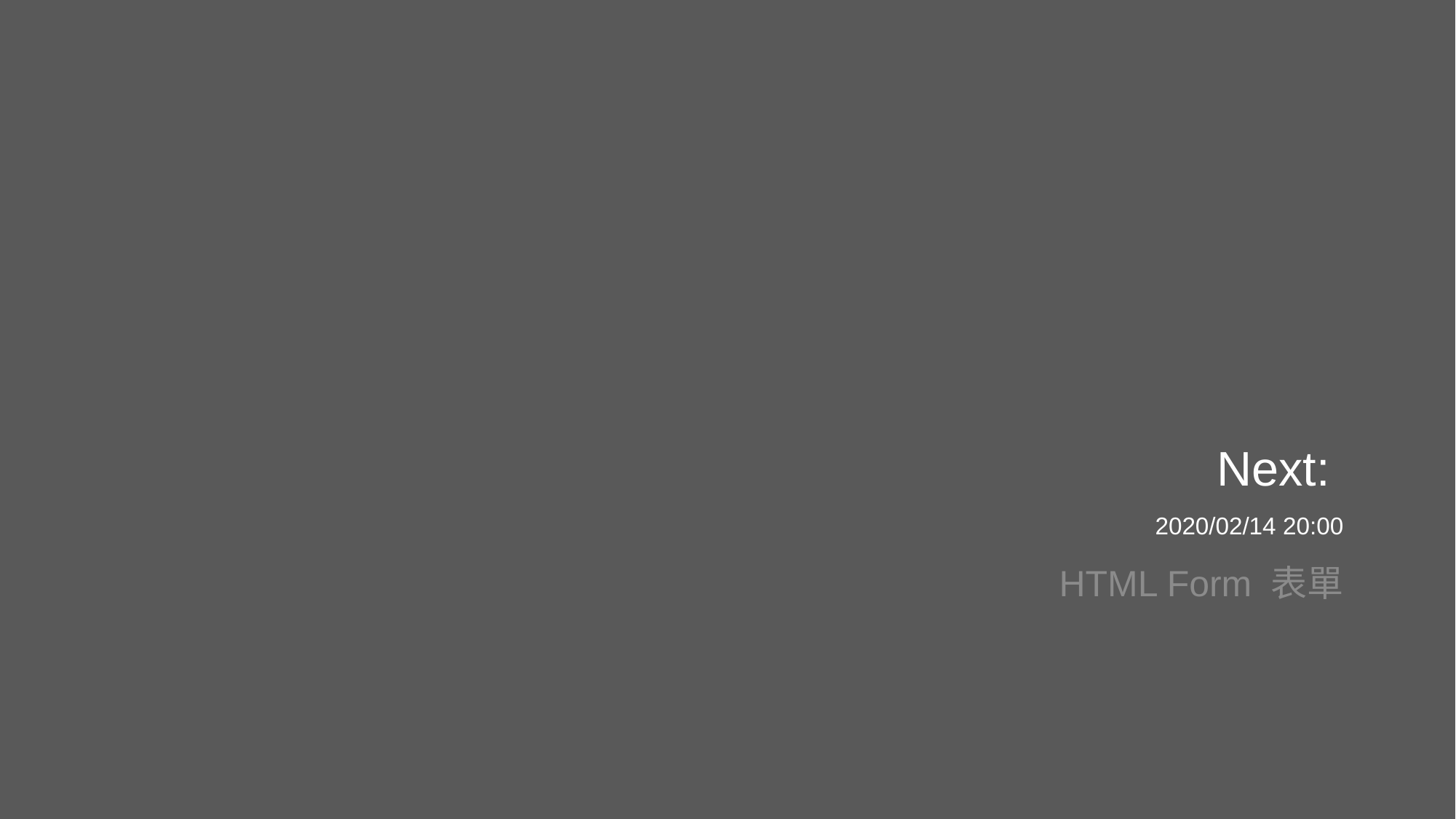

# Next: 2020/02/14 20:00
HTML Form 表單